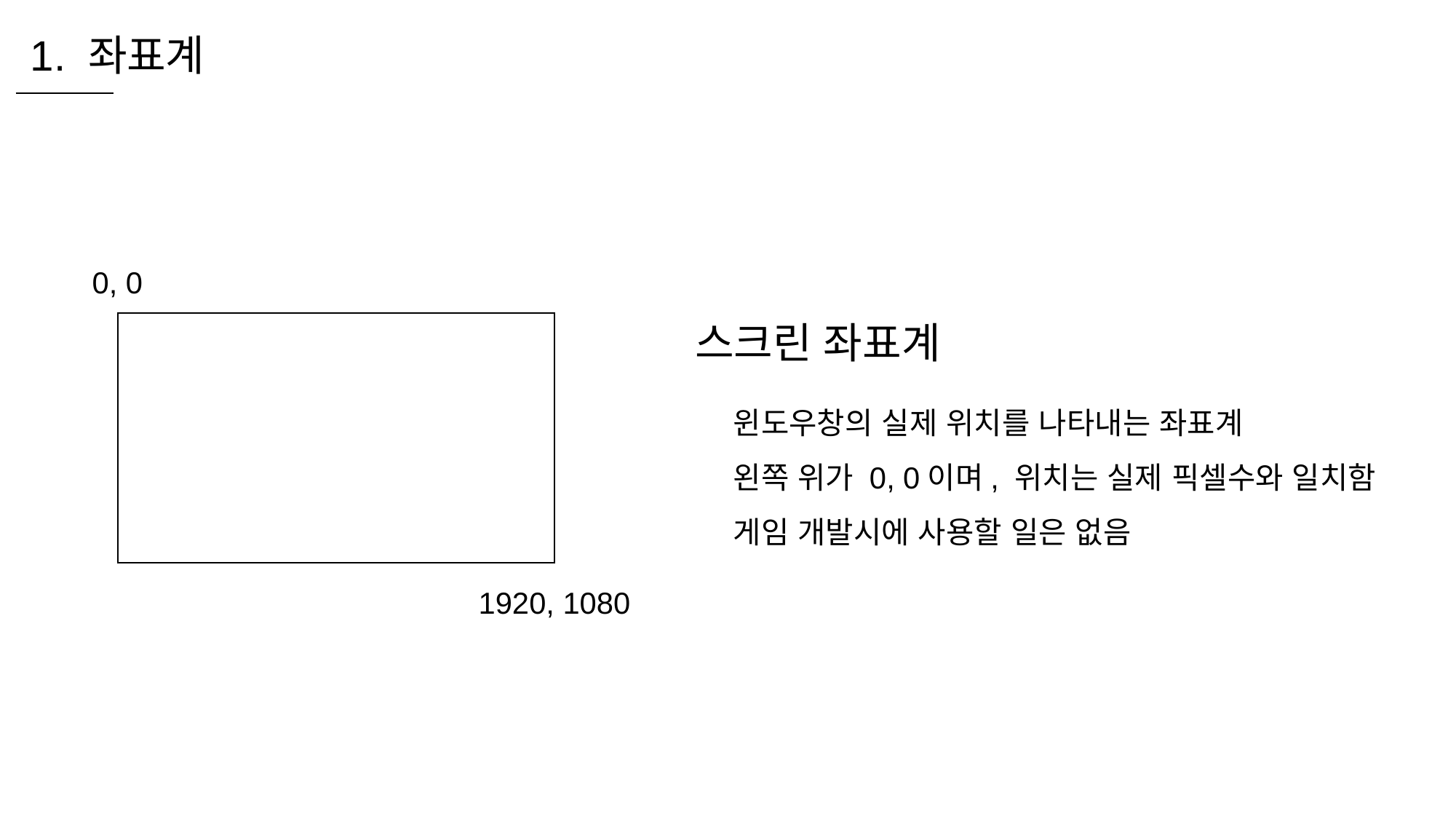

1. 좌표계
0, 0
스크린 좌표계

윈도우창의 실제 위치를 나타내는 좌표계
왼쪽 위가 0, 0이며, 위치는 실제 픽셀수와 일치함
게임 개발시에 사용할 일은 없음
1920, 1080